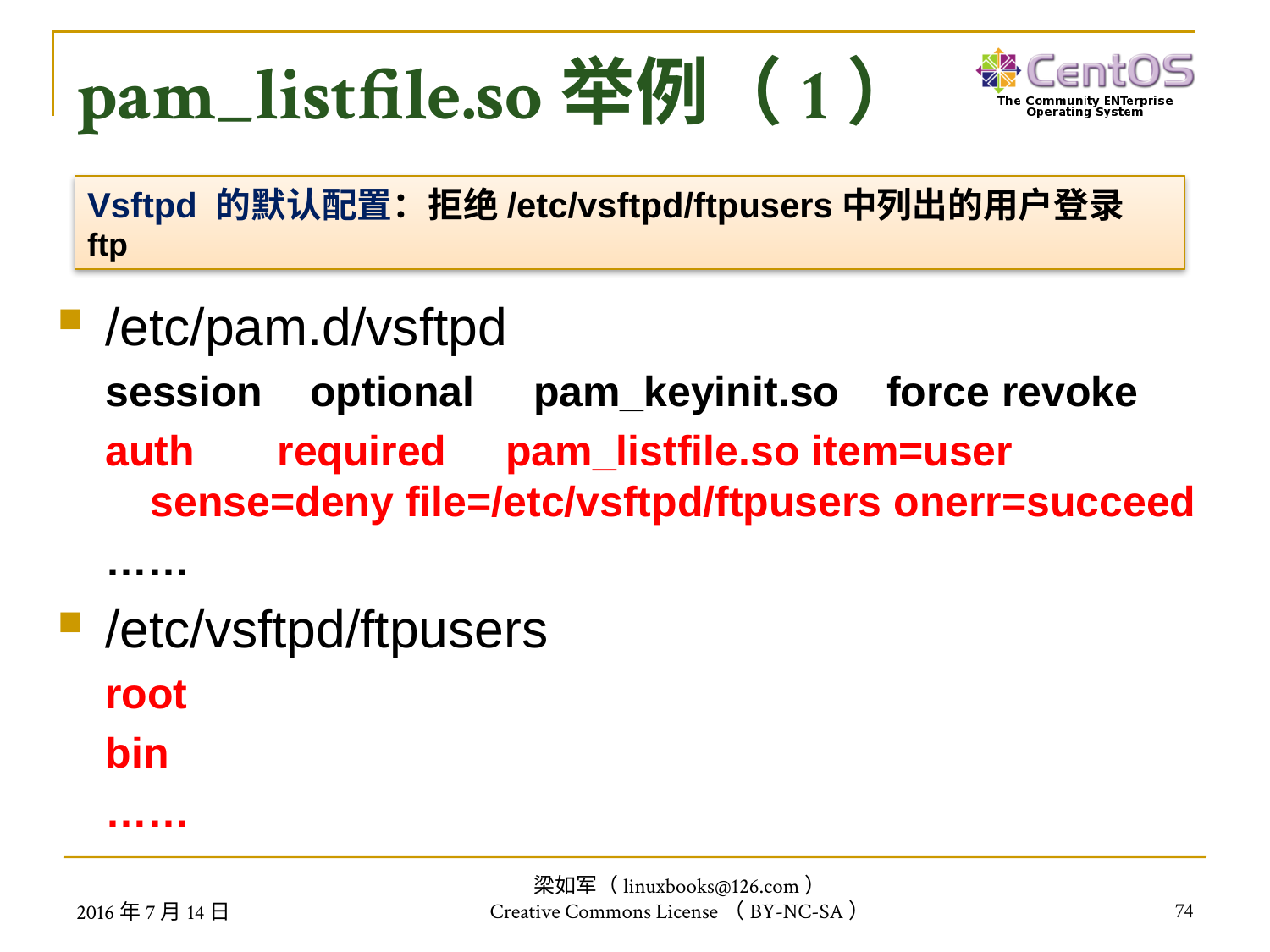

# pam_listfile.so举例（1）
Vsftpd 的默认配置：拒绝/etc/vsftpd/ftpusers中列出的用户登录ftp
/etc/pam.d/vsftpd
session    optional     pam_keyinit.so    force revoke
auth       required     pam_listfile.so item=user sense=deny file=/etc/vsftpd/ftpusers onerr=succeed
……
/etc/vsftpd/ftpusers
root
bin
……
梁如军（linuxbooks@126.com）
Creative Commons License（BY-NC-SA）
2016年7月14日
74